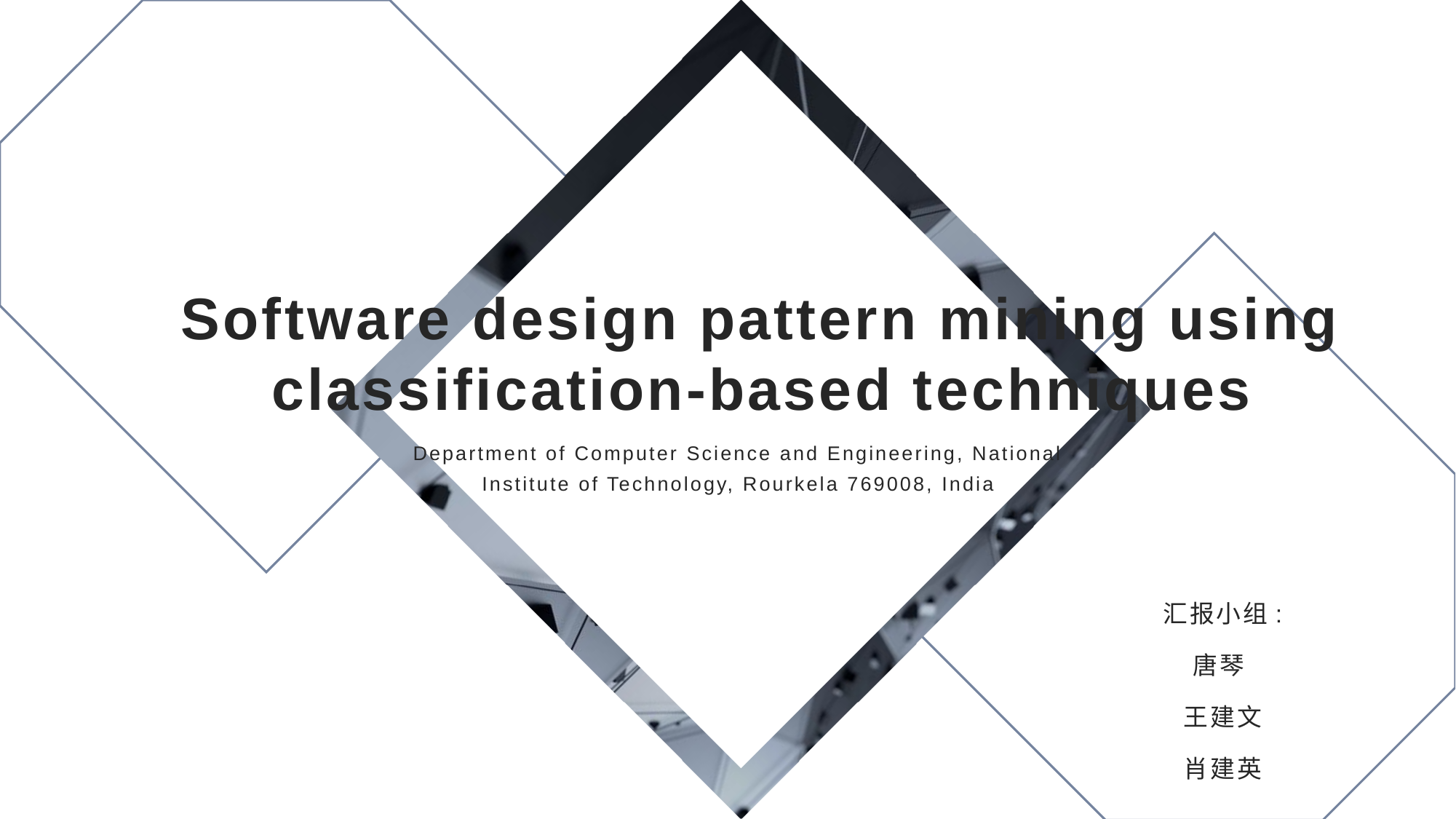

# Software design pattern mining using classification-based techniques
Department of Computer Science and Engineering, National Institute of Technology, Rourkela 769008, India

汇报小组:
唐琴
王建文
肖建英